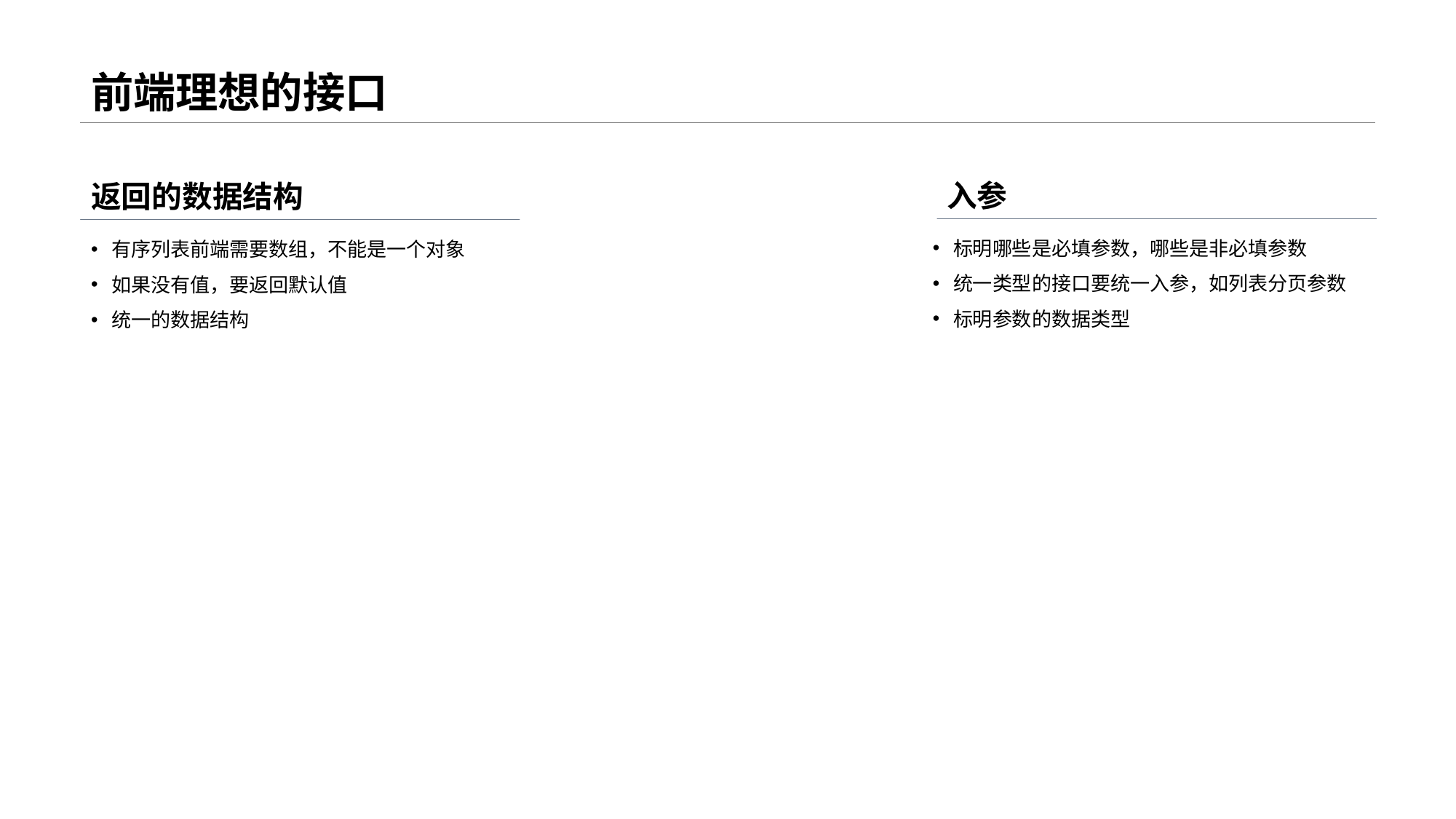

# 前端理想的接口
返回的数据结构
有序列表前端需要数组，不能是一个对象
如果没有值，要返回默认值
统一的数据结构
入参
标明哪些是必填参数，哪些是非必填参数
统一类型的接口要统一入参，如列表分页参数
标明参数的数据类型